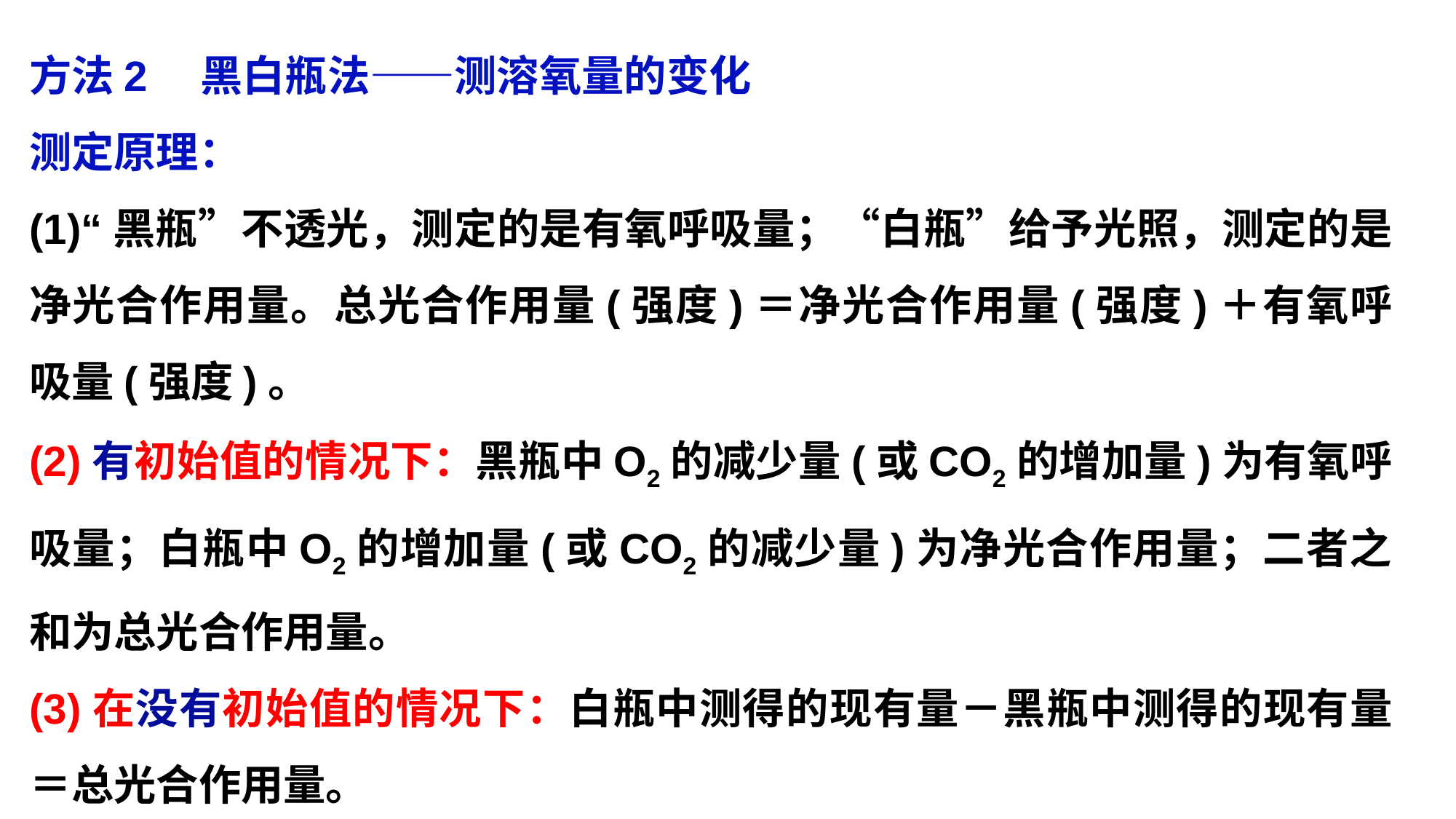

方法2　黑白瓶法——测溶氧量的变化
测定原理：
(1)“黑瓶”不透光，测定的是有氧呼吸量；“白瓶”给予光照，测定的是净光合作用量。总光合作用量(强度)＝净光合作用量(强度)＋有氧呼吸量(强度)。
(2)有初始值的情况下：黑瓶中O2的减少量(或CO2的增加量)为有氧呼吸量；白瓶中O2的增加量(或CO2的减少量)为净光合作用量；二者之和为总光合作用量。
(3)在没有初始值的情况下：白瓶中测得的现有量－黑瓶中测得的现有量＝总光合作用量。